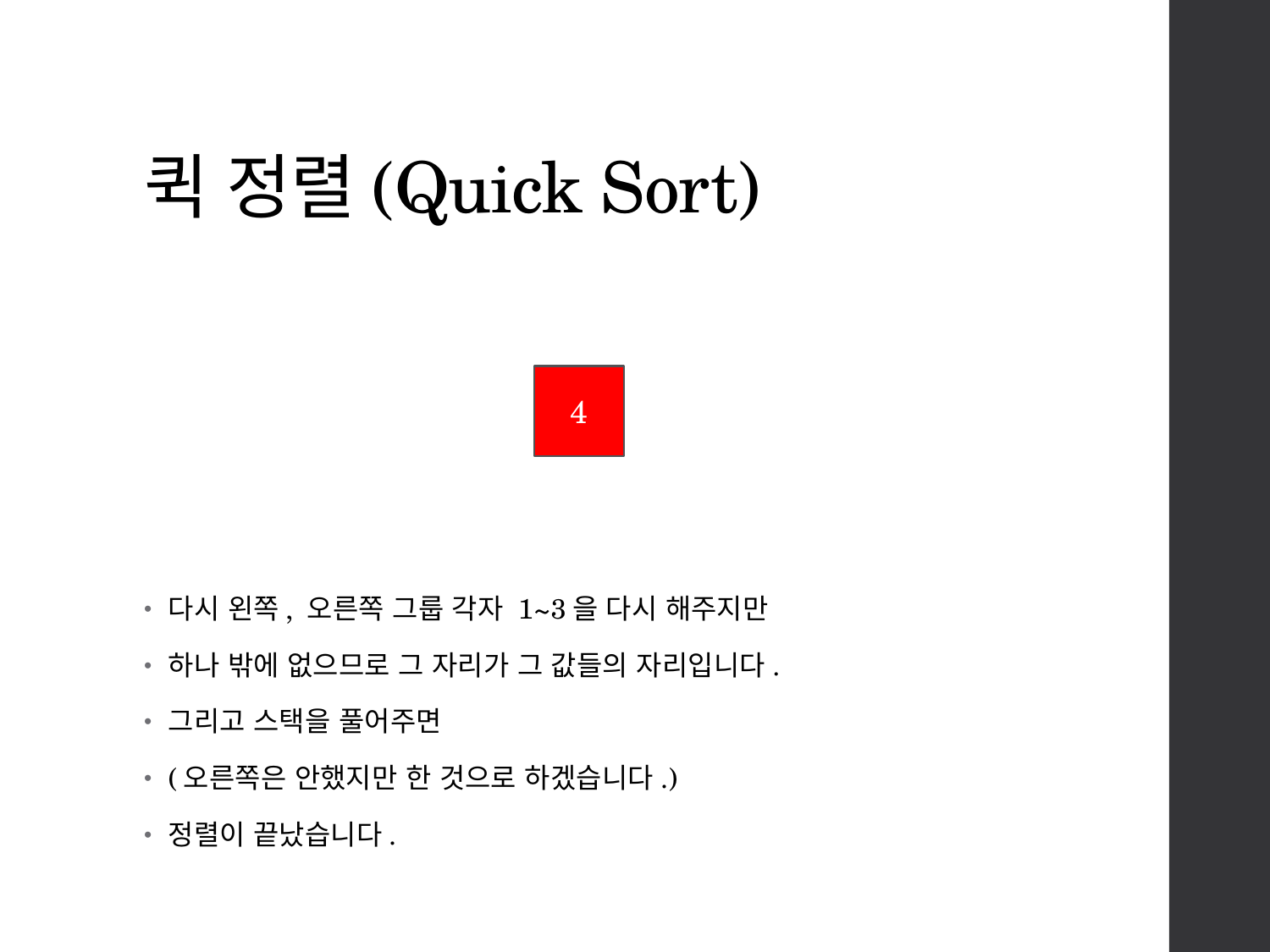

# 퀵 정렬(Quick Sort)
1
2
3
4
7
9
다시 왼쪽, 오른쪽 그룹 각자 1~3을 다시 해주지만
하나 밖에 없으므로 그 자리가 그 값들의 자리입니다.
그리고 스택을 풀어주면
(오른쪽은 안했지만 한 것으로 하겠습니다.)
정렬이 끝났습니다.